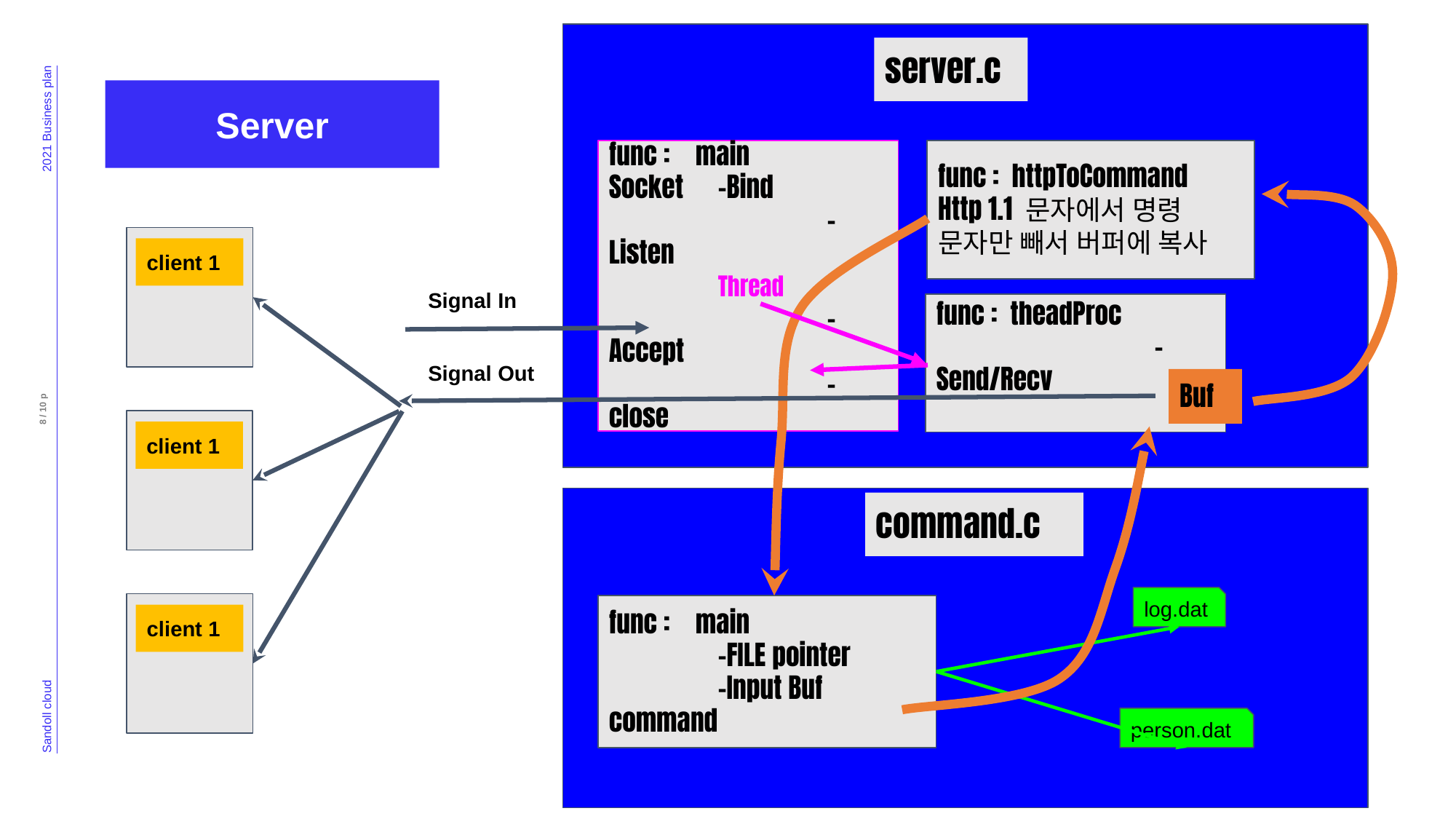

server.c
Server
func :    main
Socket	-Bind
		-Listen
	Thread
		-Accept
		-close
func :  httpToCommand
Http 1.1 문자에서 명령 문자만 빼서 버퍼에 복사

client 1
Signal In
func :  theadProc
		-Send/Recv

Signal Out
Buf
8 / 10 p

client 1

command.c
log.dat

func :    main
	-FILE pointer
	-Input Buf command
client 1
person.dat